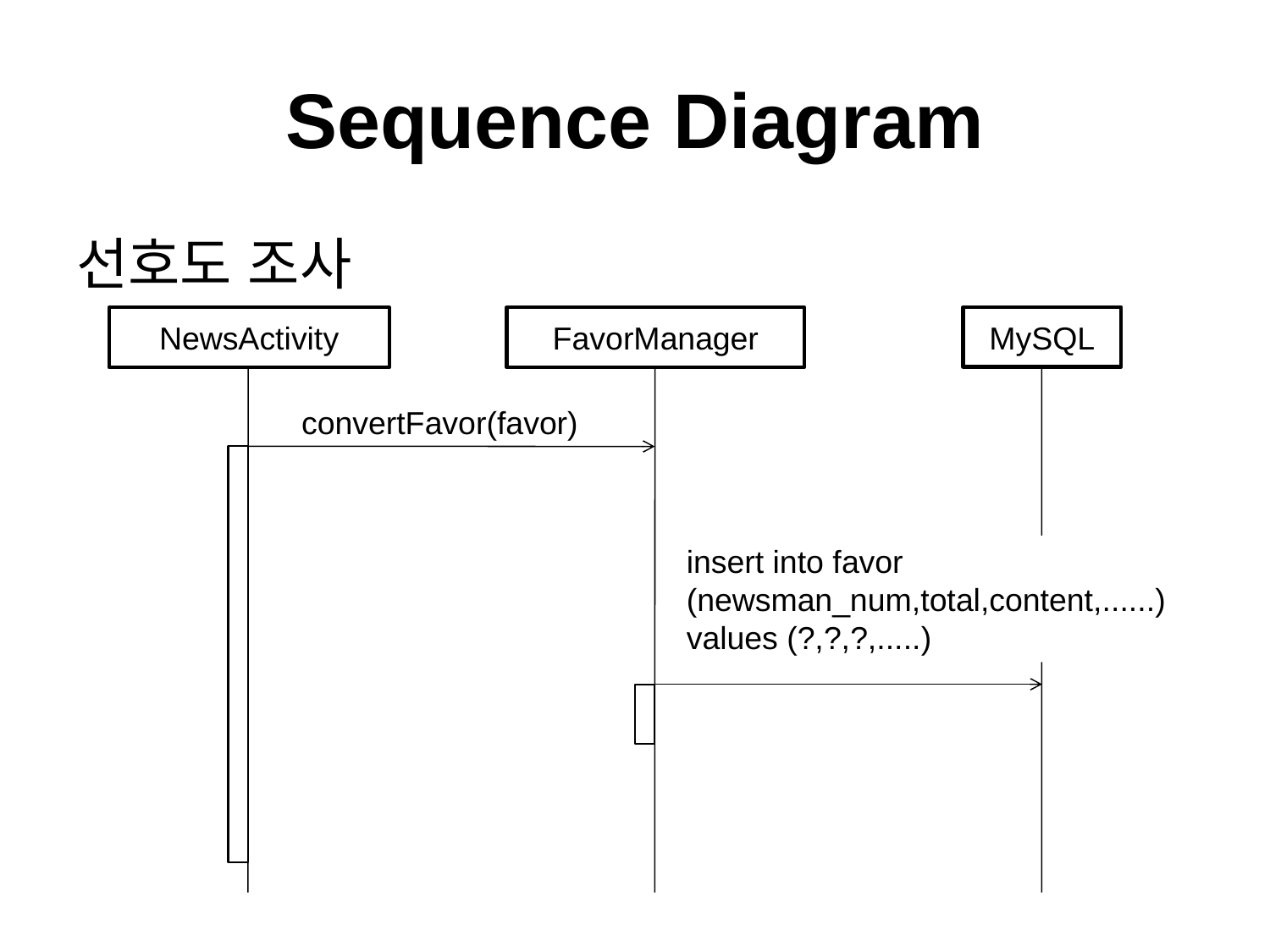

# Sequence Diagram
선호도 조사
MySQL
NewsActivity
FavorManager
convertFavor(favor)

insert into favor
(newsman_num,total,content,......)
values (?,?,?,.....)